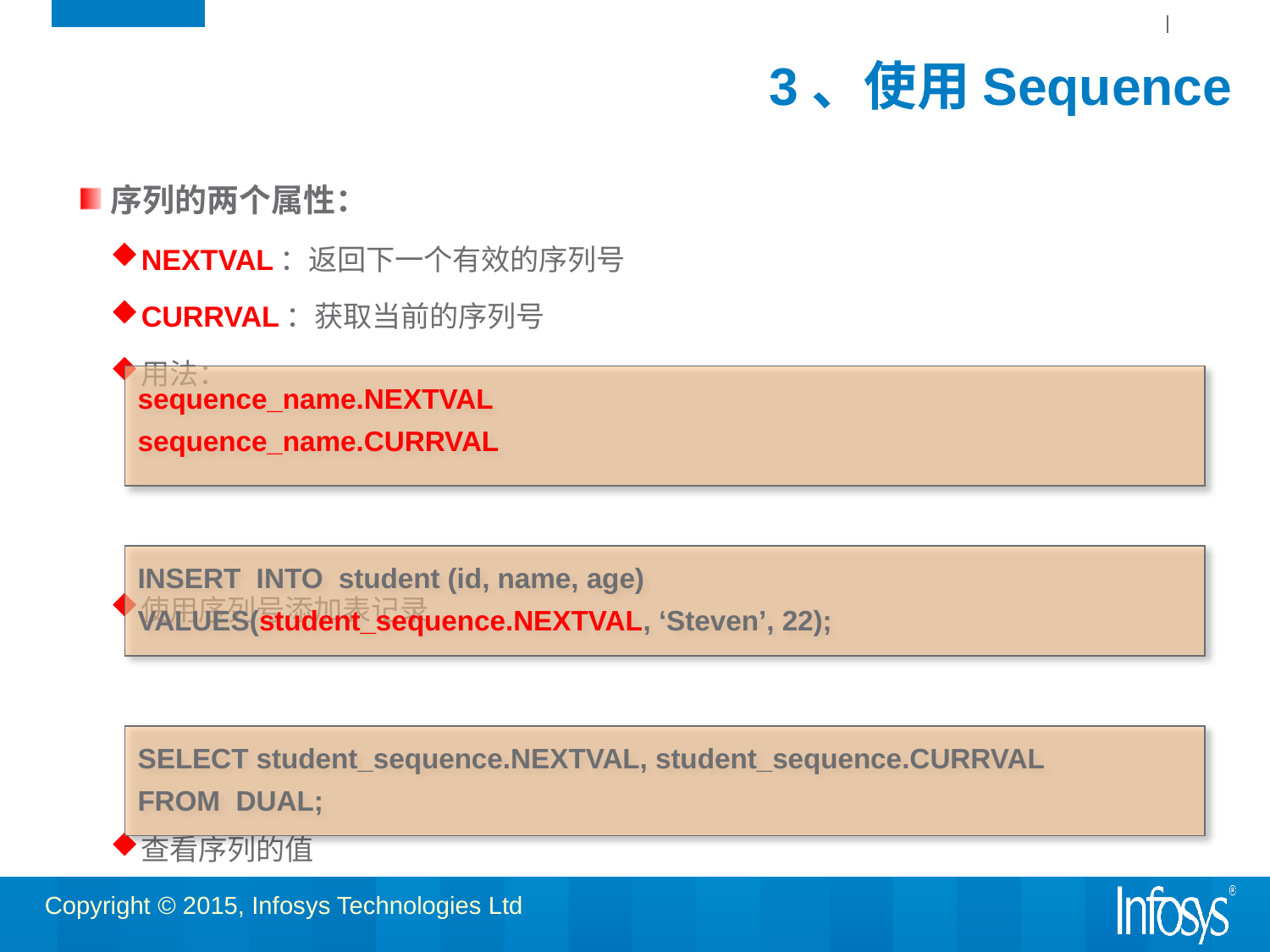

# 3、使用Sequence
序列的两个属性：
NEXTVAL：返回下一个有效的序列号
CURRVAL：获取当前的序列号
用法：

使用序列号添加表记录

查看序列的值

sequence_name.NEXTVAL
sequence_name.CURRVAL
INSERT  INTO  student (id, name, age)
VALUES(student_sequence.NEXTVAL, ‘Steven’, 22);
SELECT student_sequence.NEXTVAL, student_sequence.CURRVAL
FROM  DUAL;